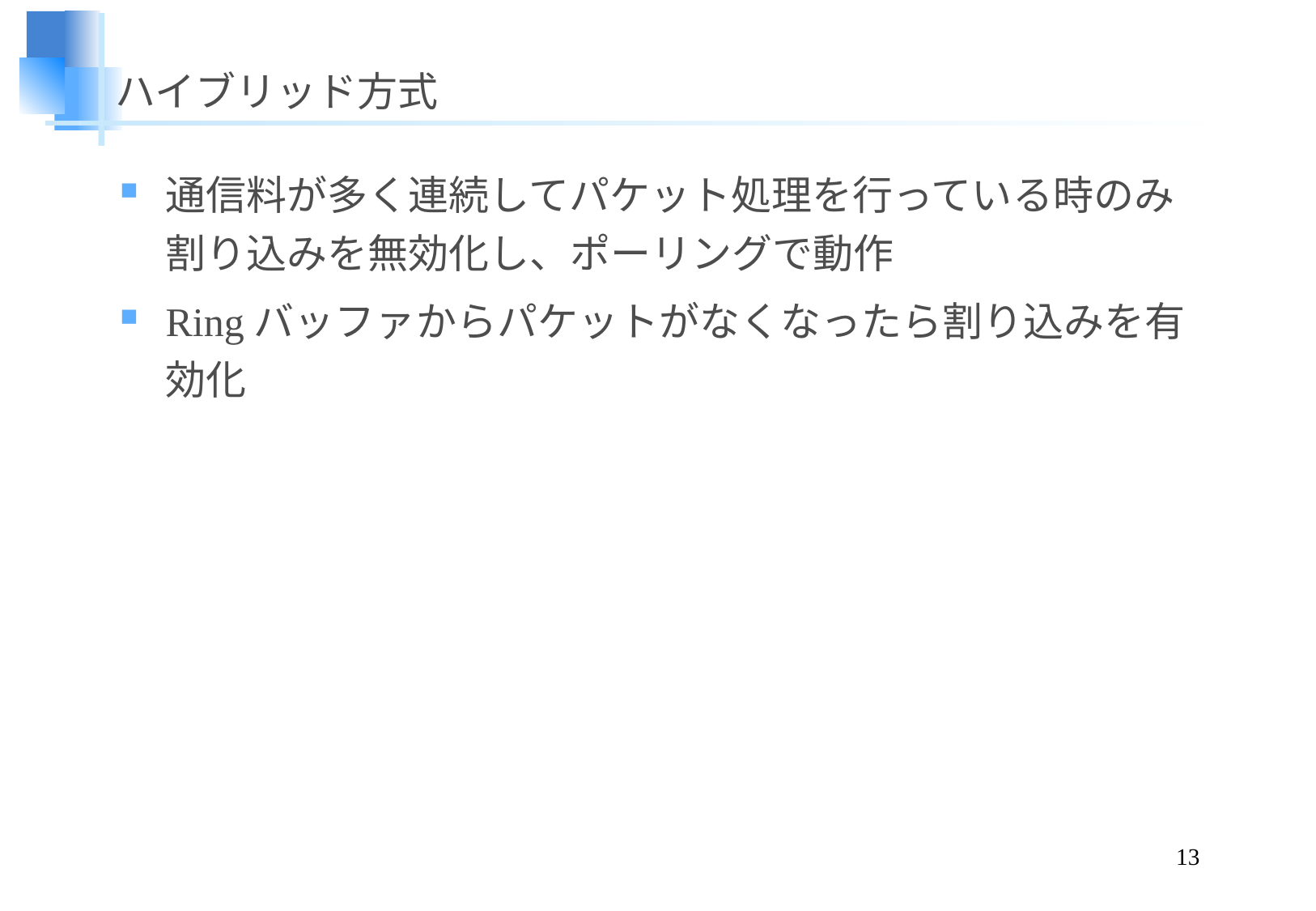

# ハイブリッド方式
通信料が多く連続してパケット処理を行っている時のみ割り込みを無効化し、ポーリングで動作
Ringバッファからパケットがなくなったら割り込みを有効化
13